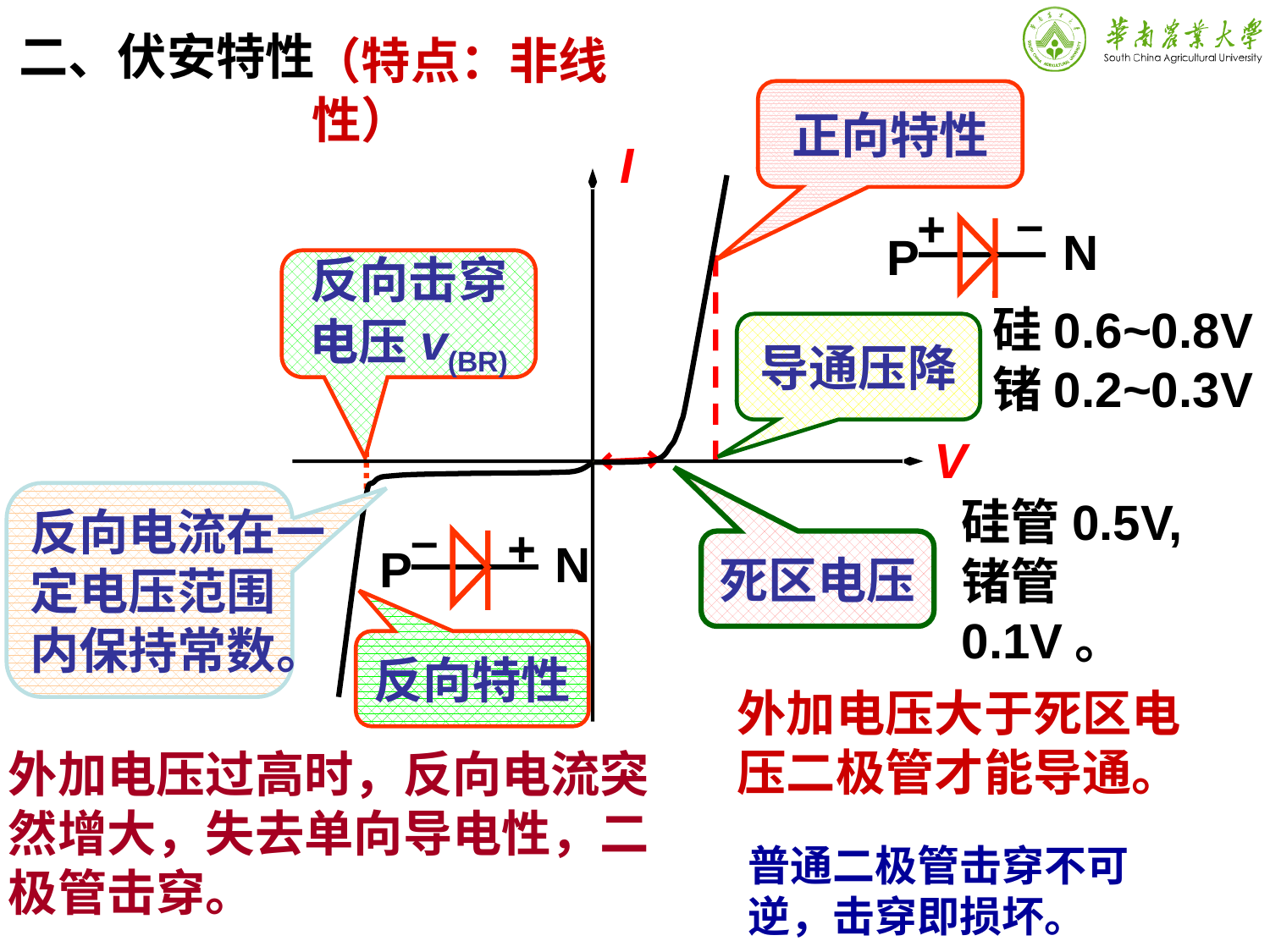

二、伏安特性
（特点：非线性）
正向特性
I

V

–
+

N
P

反向击穿
电压v(BR)
硅0.6~0.8V锗0.2~0.3V
导通压降

反向电流在一
定电压范围
内保持常数。
–

+
N
P

硅管0.5V,锗管0.1V。
死区电压
反向特性
外加电压大于死区电压二极管才能导通。
外加电压过高时，反向电流突然增大，失去单向导电性，二极管击穿。
普通二极管击穿不可逆，击穿即损坏。